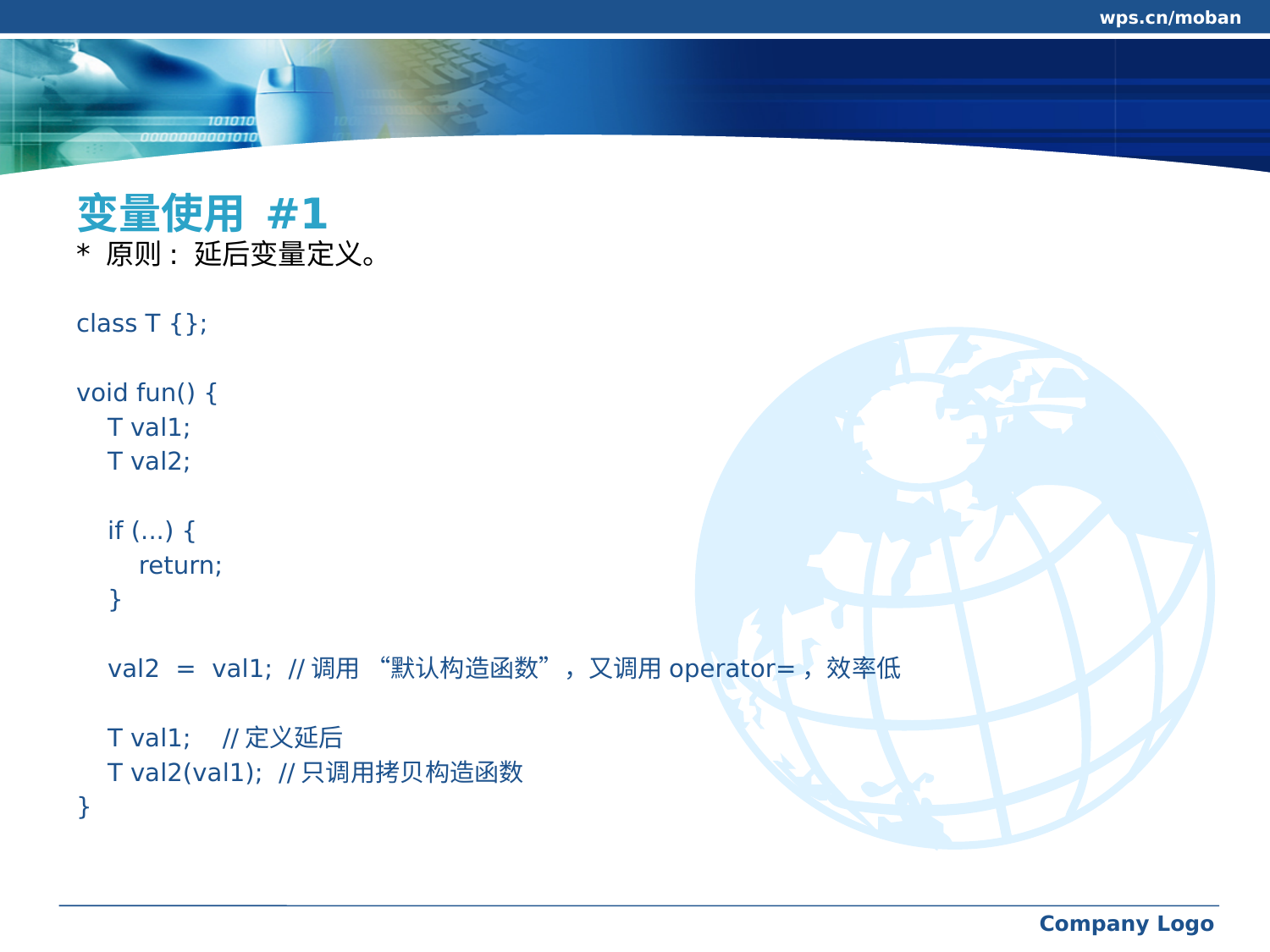

wps.cn/moban

#
变量使用 #1
* 原则: 延后变量定义。

class T {};

void fun() {
    T val1;
    T val2;

    if (...) {
        return;
    }

    val2  =  val1;  //调用 “默认构造函数”，又调用operator=，效率低

    T val1;    //定义延后
    T val2(val1);  //只调用拷贝构造函数
}

Company Logo